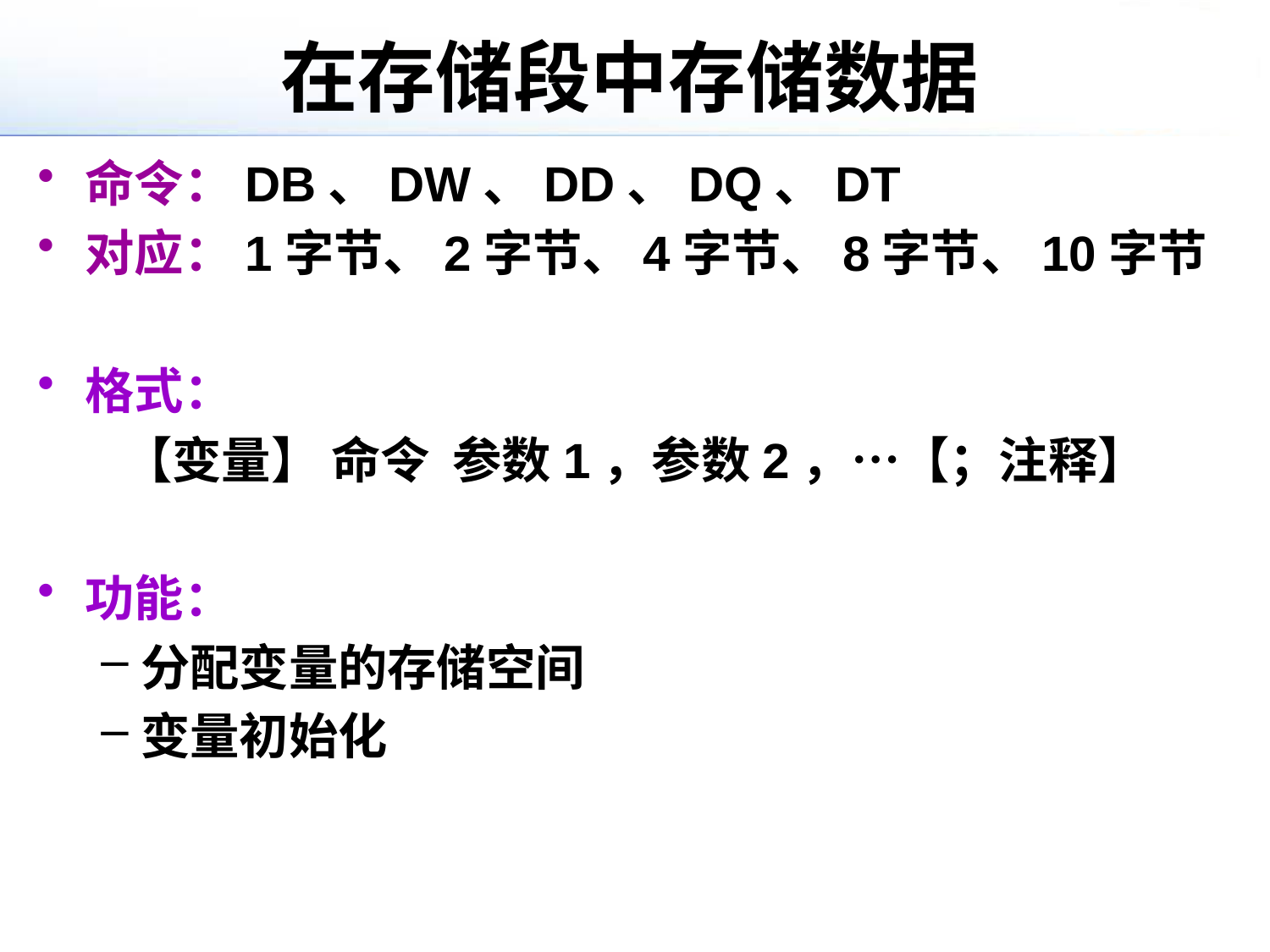

# 在存储段中存储数据
命令：DB、DW、DD、DQ、DT
对应：1字节、2字节、4字节、8字节、10字节

格式：
【变量】 命令  参数1，参数2，…【；注释】

功能：
分配变量的存储空间
变量初始化